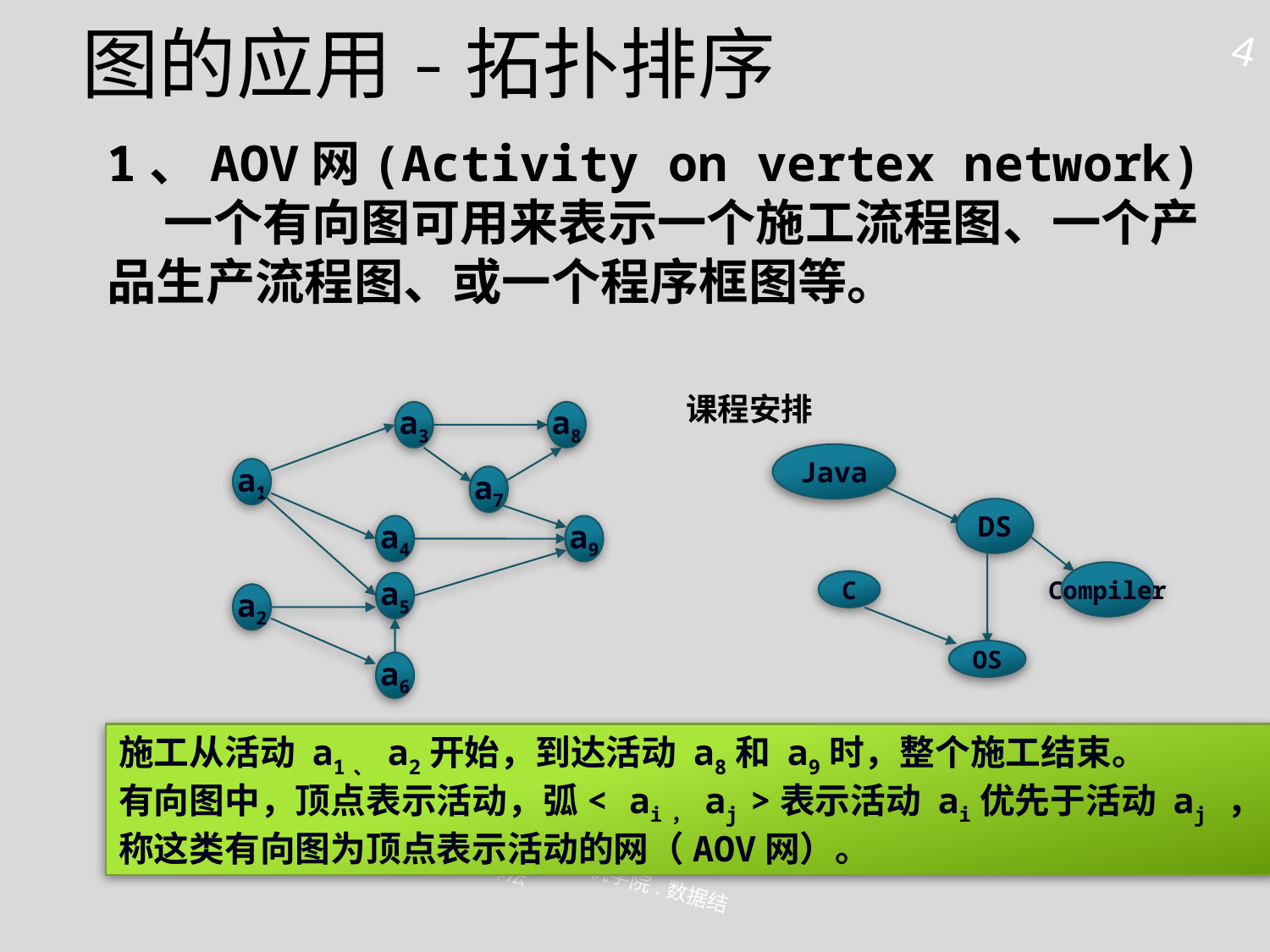

# 图的应用-拓扑排序
4
1、AOV网(Activity on vertex network)
    一个有向图可用来表示一个施工流程图、一个产品生产流程图、或一个程序框图等。
课程安排
a3
a8

Java

DS

Compiler
C

OS

a1
a7

a4
a9

a5
a2

a6
施工从活动 a1、 a2开始，到达活动 a8和 a9时，整个施工结束。
有向图中，顶点表示活动，弧< ai， aj >表示活动 ai优先于活动 aj ，
称这类有向图为顶点表示活动的网（AOV网）。
电子科技.计算机学院.数据结构与算法